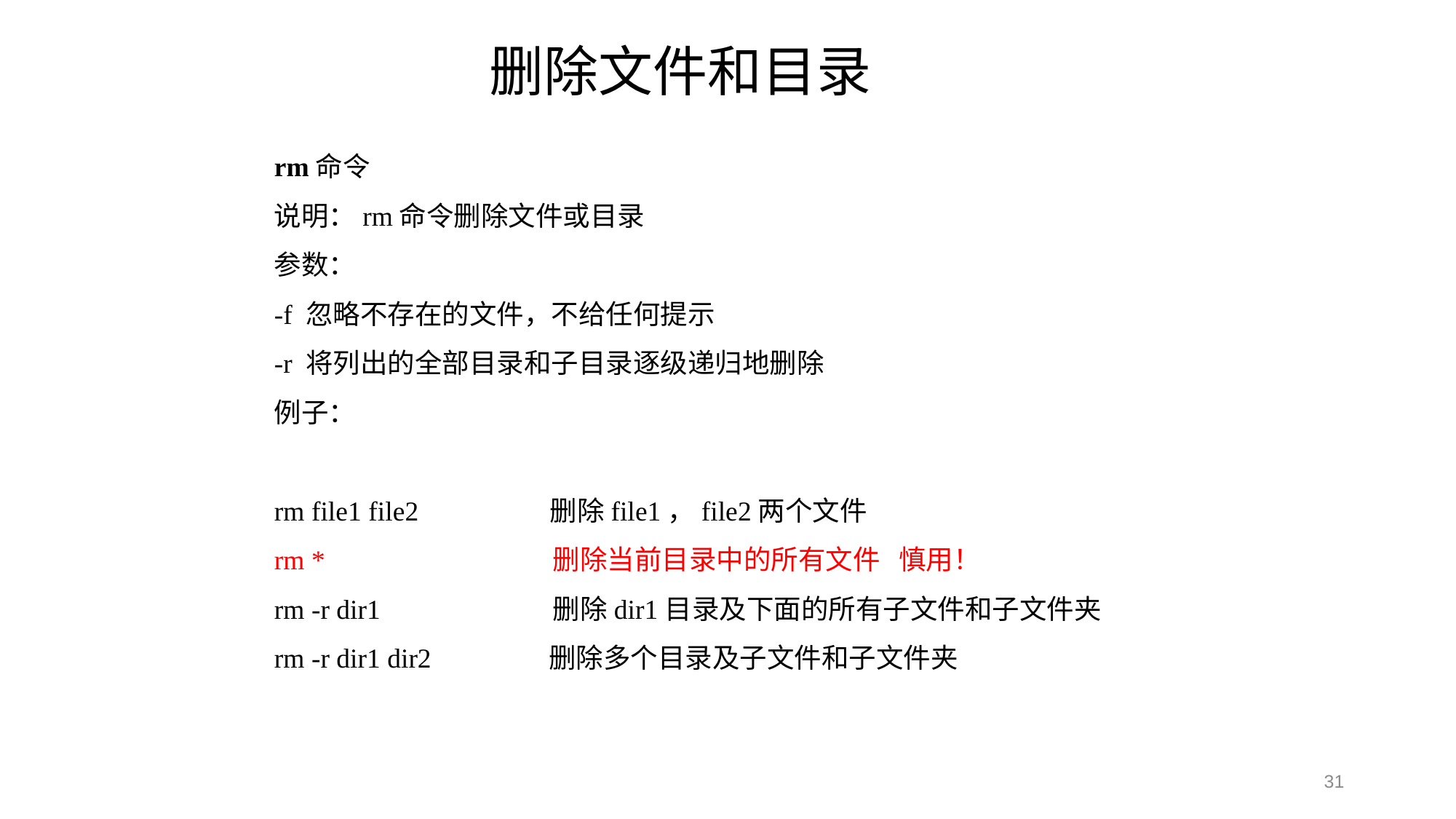

删除文件和目录
rm命令
说明：rm命令删除文件或目录
参数：
-f 忽略不存在的文件，不给任何提示
-r 将列出的全部目录和子目录逐级递归地删除
例子：

rm file1 file2                  删除file1，file2两个文件
rm *                                删除当前目录中的所有文件   慎用！
rm -r dir1                        删除dir1目录及下面的所有子文件和子文件夹
rm -r dir1 dir2                删除多个目录及子文件和子文件夹
31